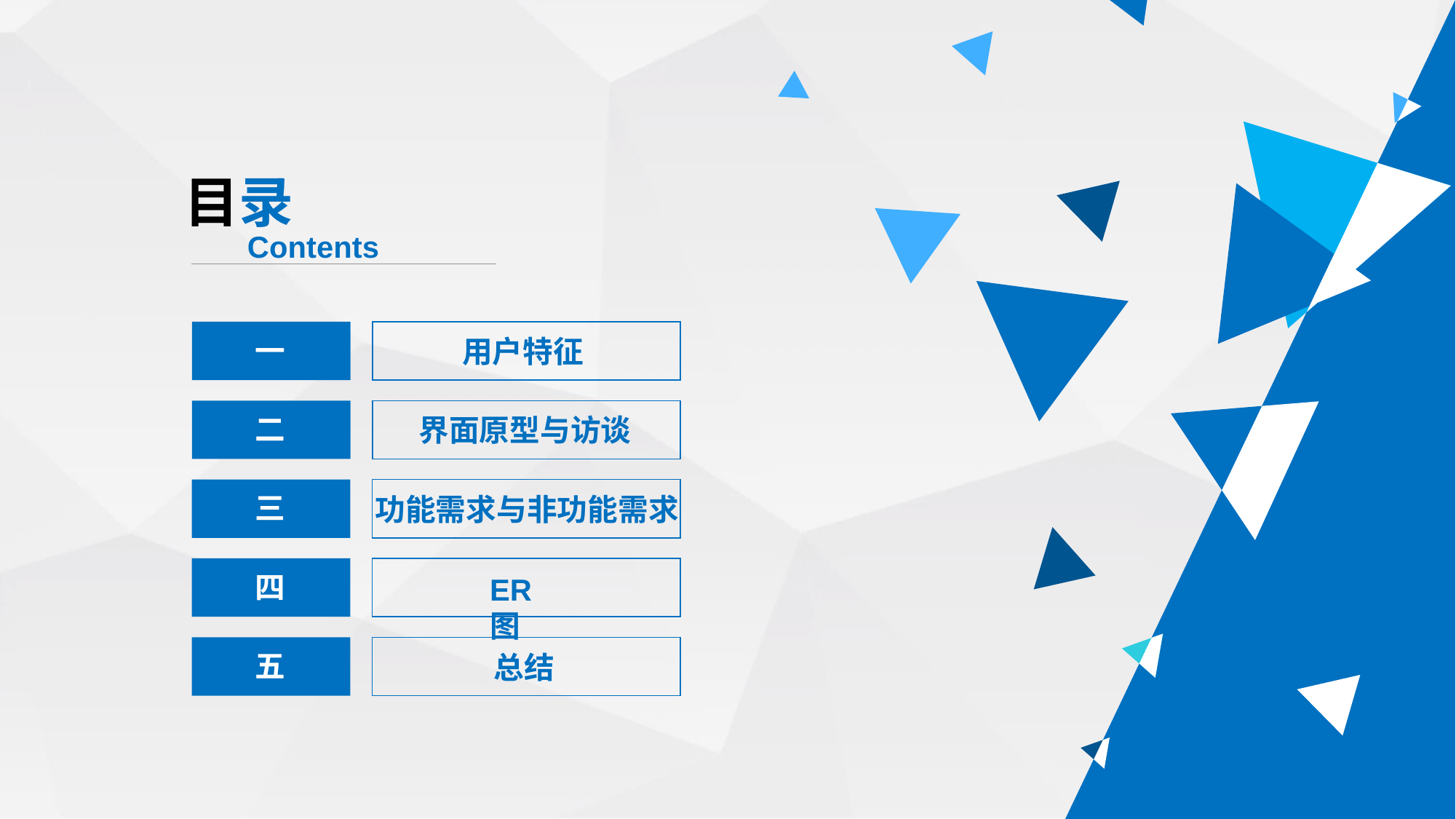

目录
Contents

一
用户特征

二
界面原型与访谈

三
功能需求与非功能需求

四
ER图

五
总结